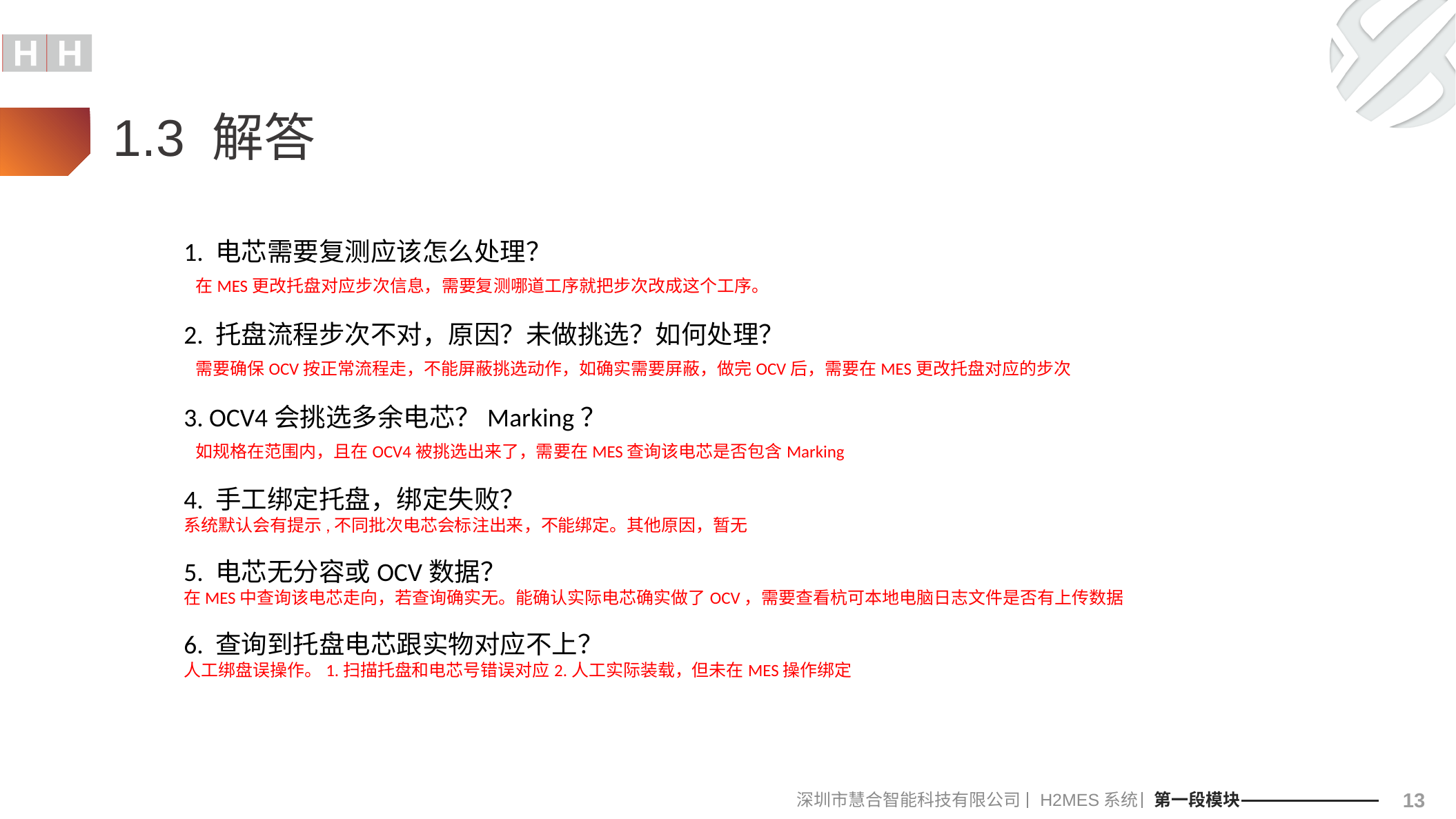

1.3 解答
1. 电芯需要复测应该怎么处理？
 在MES更改托盘对应步次信息，需要复测哪道工序就把步次改成这个工序。

2. 托盘流程步次不对，原因？未做挑选？如何处理？
 需要确保OCV按正常流程走，不能屏蔽挑选动作，如确实需要屏蔽，做完OCV后，需要在MES更改托盘对应的步次

3. OCV4会挑选多余电芯？Marking？
 如规格在范围内，且在OCV4被挑选出来了，需要在MES查询该电芯是否包含Marking

4. 手工绑定托盘，绑定失败？
系统默认会有提示,不同批次电芯会标注出来，不能绑定。其他原因，暂无

5. 电芯无分容或OCV数据？
在MES中查询该电芯走向，若查询确实无。能确认实际电芯确实做了OCV，需要查看杭可本地电脑日志文件是否有上传数据

6. 查询到托盘电芯跟实物对应不上？
人工绑盘误操作。1.扫描托盘和电芯号错误对应2.人工实际装载，但未在MES操作绑定
13